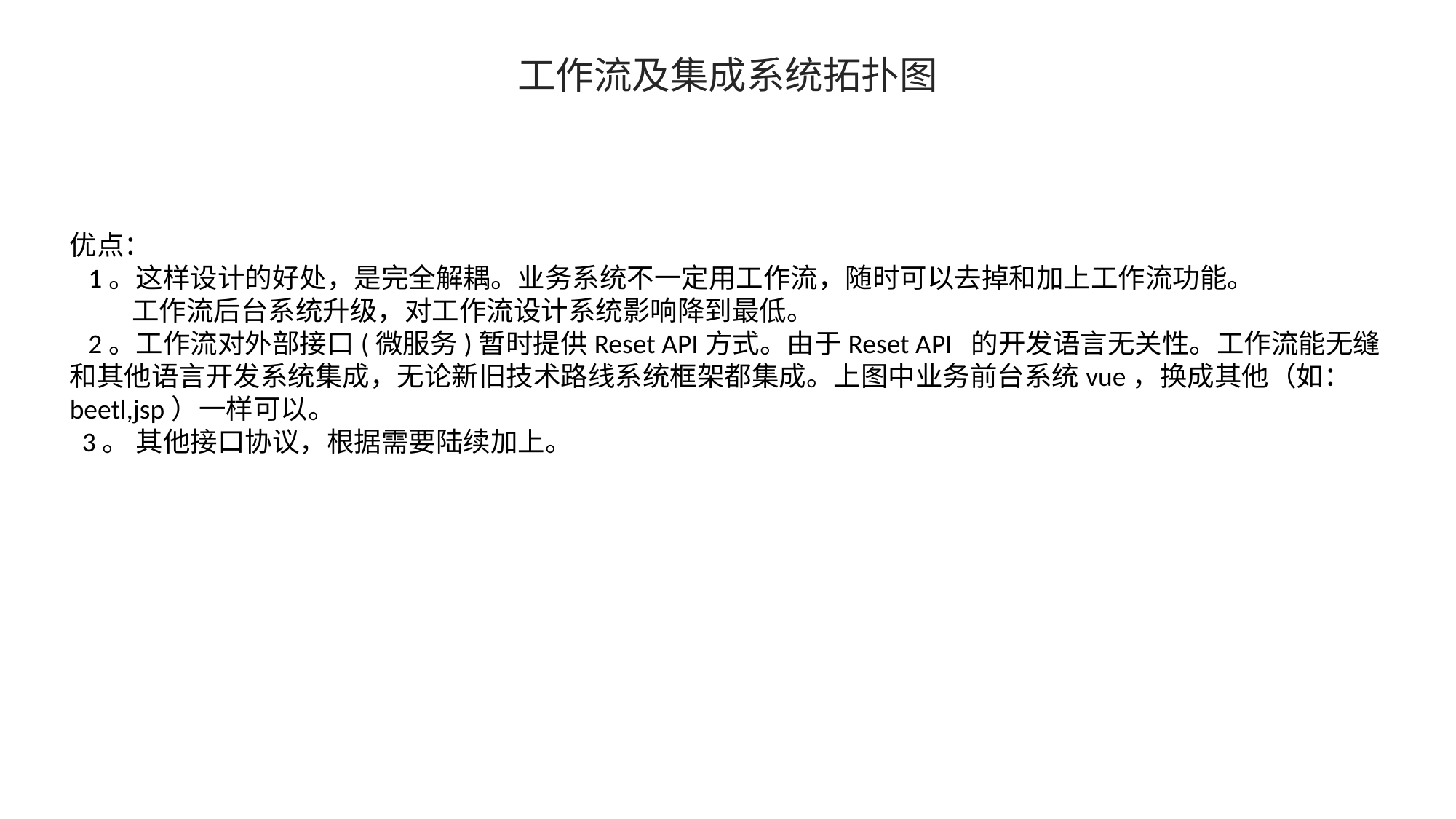

# 工作流及集成系统拓扑图
优点：
   1。这样设计的好处，是完全解耦。业务系统不一定用工作流，随时可以去掉和加上工作流功能。
         工作流后台系统升级，对工作流设计系统影响降到最低。
   2。工作流对外部接口(微服务)暂时提供Reset API方式。由于Reset API  的开发语言无关性。工作流能无缝和其他语言开发系统集成，无论新旧技术路线系统框架都集成。上图中业务前台系统vue，换成其他（如：beetl,jsp）一样可以。
  3。 其他接口协议，根据需要陆续加上。